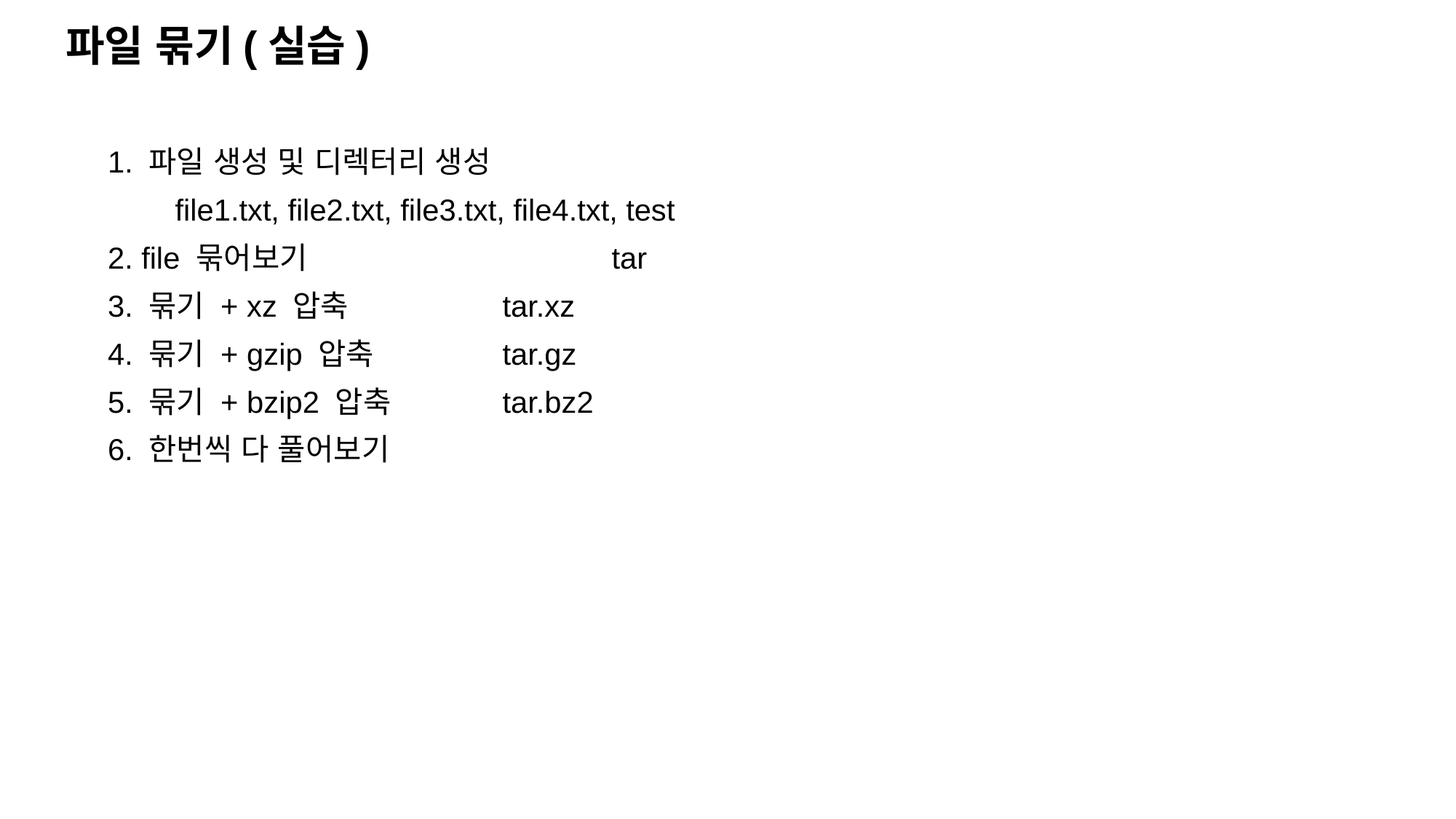

파일 묶기(실습)

     1. 파일 생성 및 디렉터리 생성
	file1.txt, file2.txt, file3.txt, file4.txt, test
     2. file 묶어보기			tar
     3. 묶기 + xz 압축		tar.xz
     4. 묶기 + gzip 압축		tar.gz
     5. 묶기 + bzip2 압축		tar.bz2
     6. 한번씩 다 풀어보기